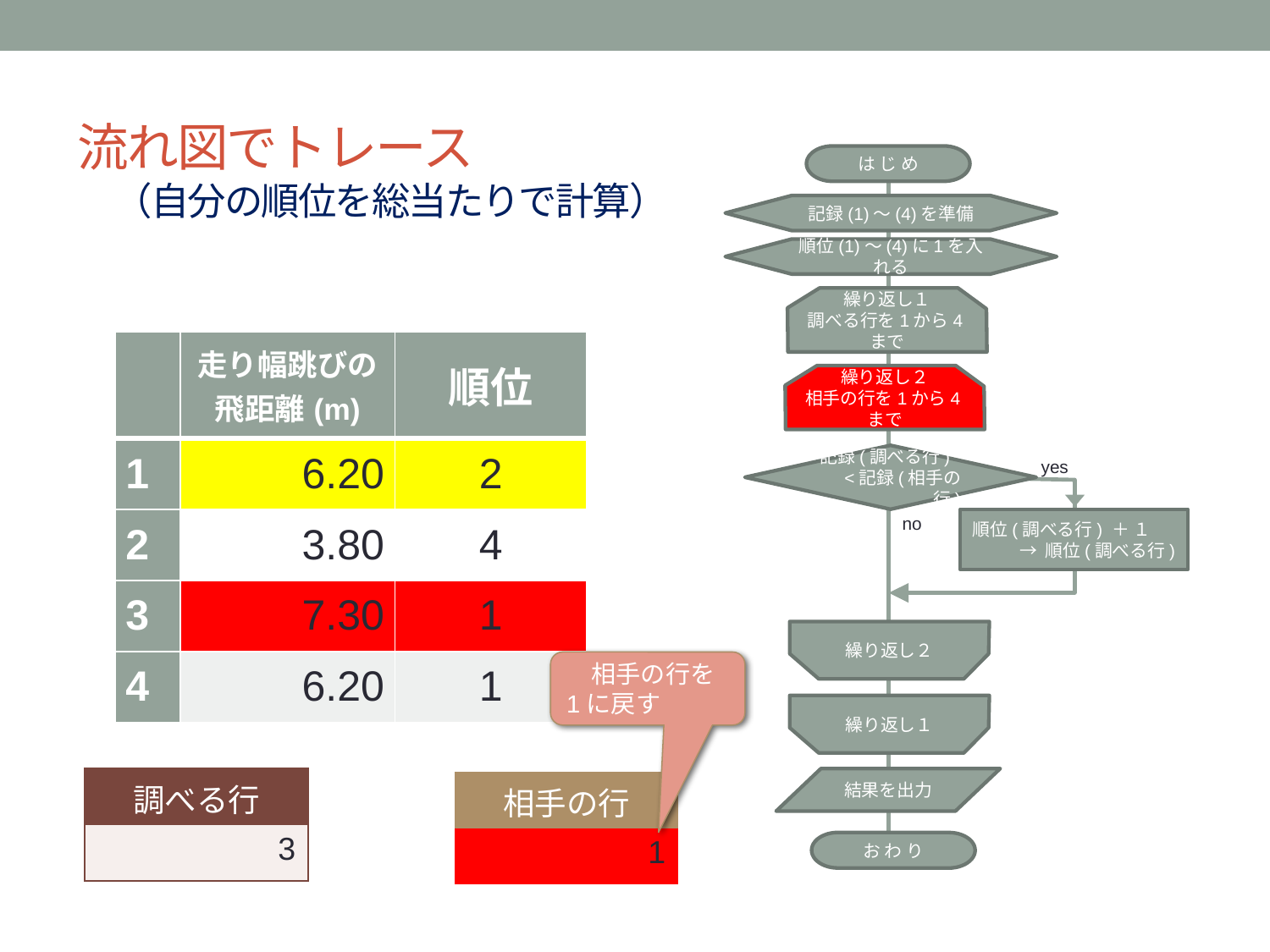

# 流れ図でトレース 　（自分の順位を総当たりで計算）
は じ め
記録(1)～(4)を準備
順位(1)～(4)に1を入れる
繰り返し１
調べる行を1から4まで
繰り返し２
相手の行を1から4まで
記録(調べる行)
<記録(相手の行)
yes

no
順位(調べる行) ＋ １
→ 順位(調べる行)
繰り返し２
繰り返し１
結果を出力
お わ り
|  | 走り幅跳びの 飛距離(m) | 順位 |
| --- | --- | --- |
| 1 | 6.20 | 2 |
| 2 | 3.80 | 4 |
| 3 | 7.30 | 1 |
| 4 | 6.20 | 1 |
　相手の行を1に戻す
| 調べる行 |
| --- |
| 3 |
| 相手の行 |
| --- |
| 1 |